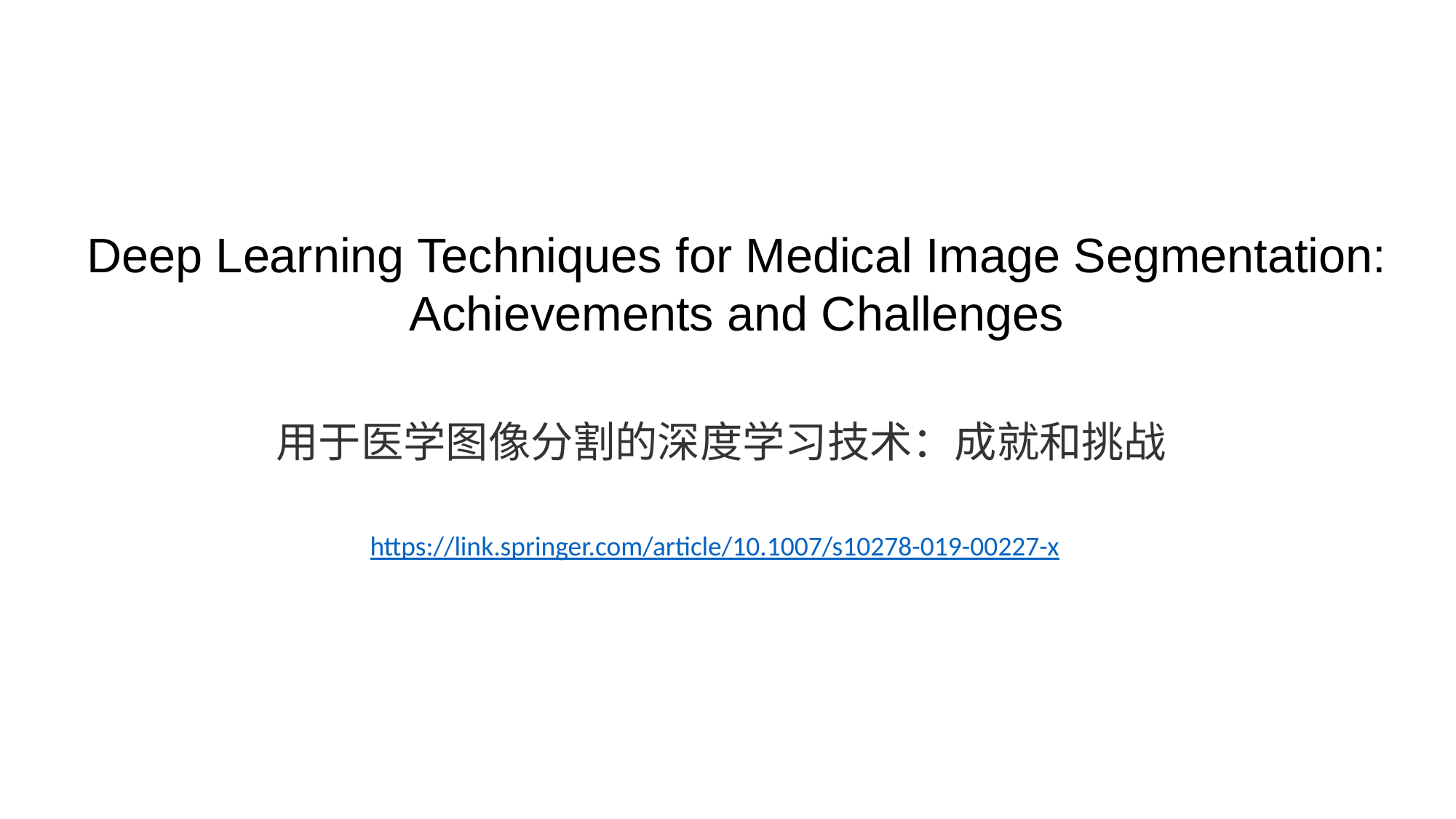

Deep Learning Techniques for Medical Image Segmentation: Achievements and Challenges
用于医学图像分割的深度学习技术：成就和挑战

https://link.springer.com/article/10.1007/s10278-019-00227-x